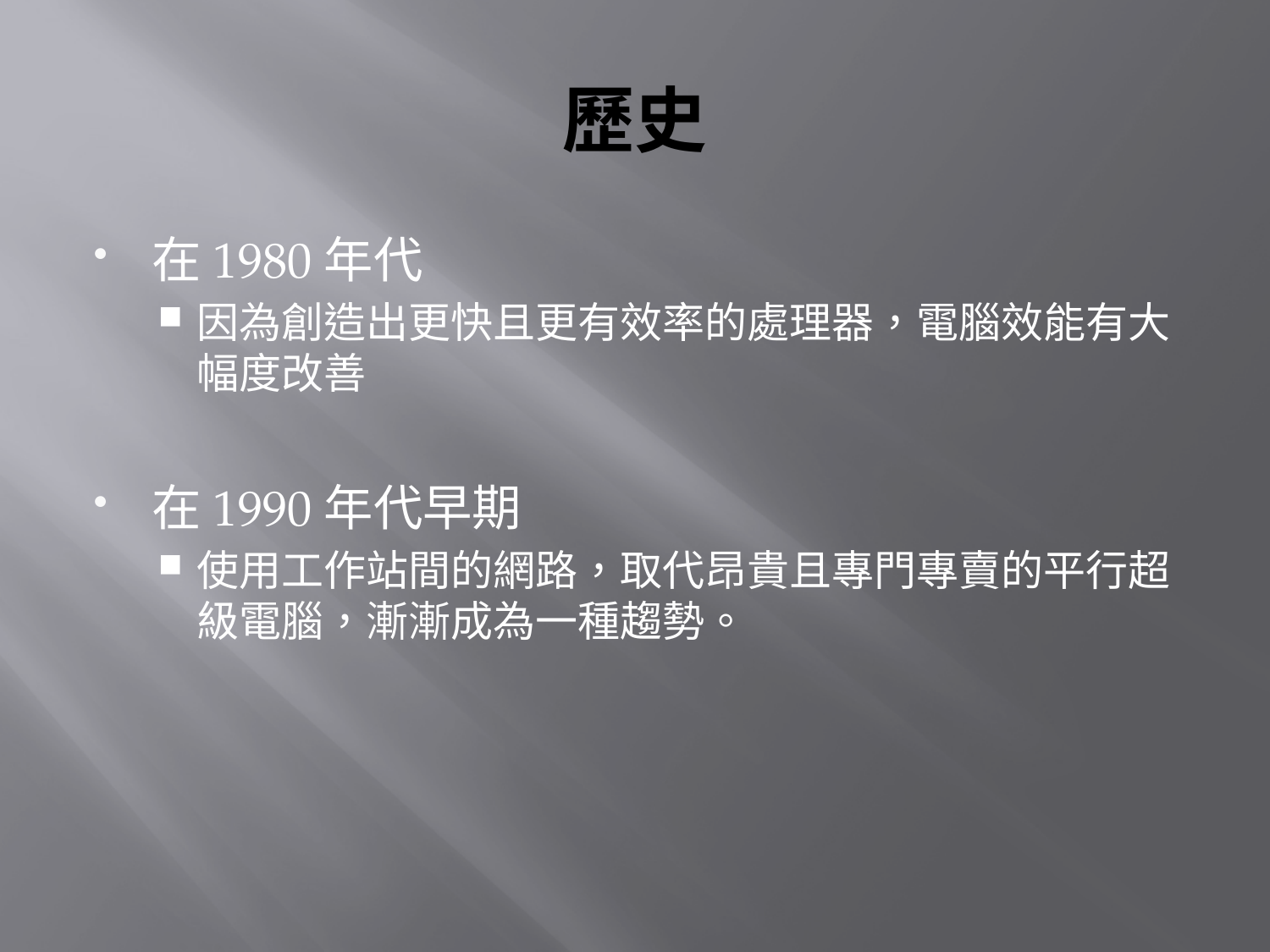

# 歷史
在1980年代
因為創造出更快且更有效率的處理器，電腦效能有大幅度改善

在1990年代早期
使用工作站間的網路，取代昂貴且專門專賣的平行超級電腦，漸漸成為一種趨勢。